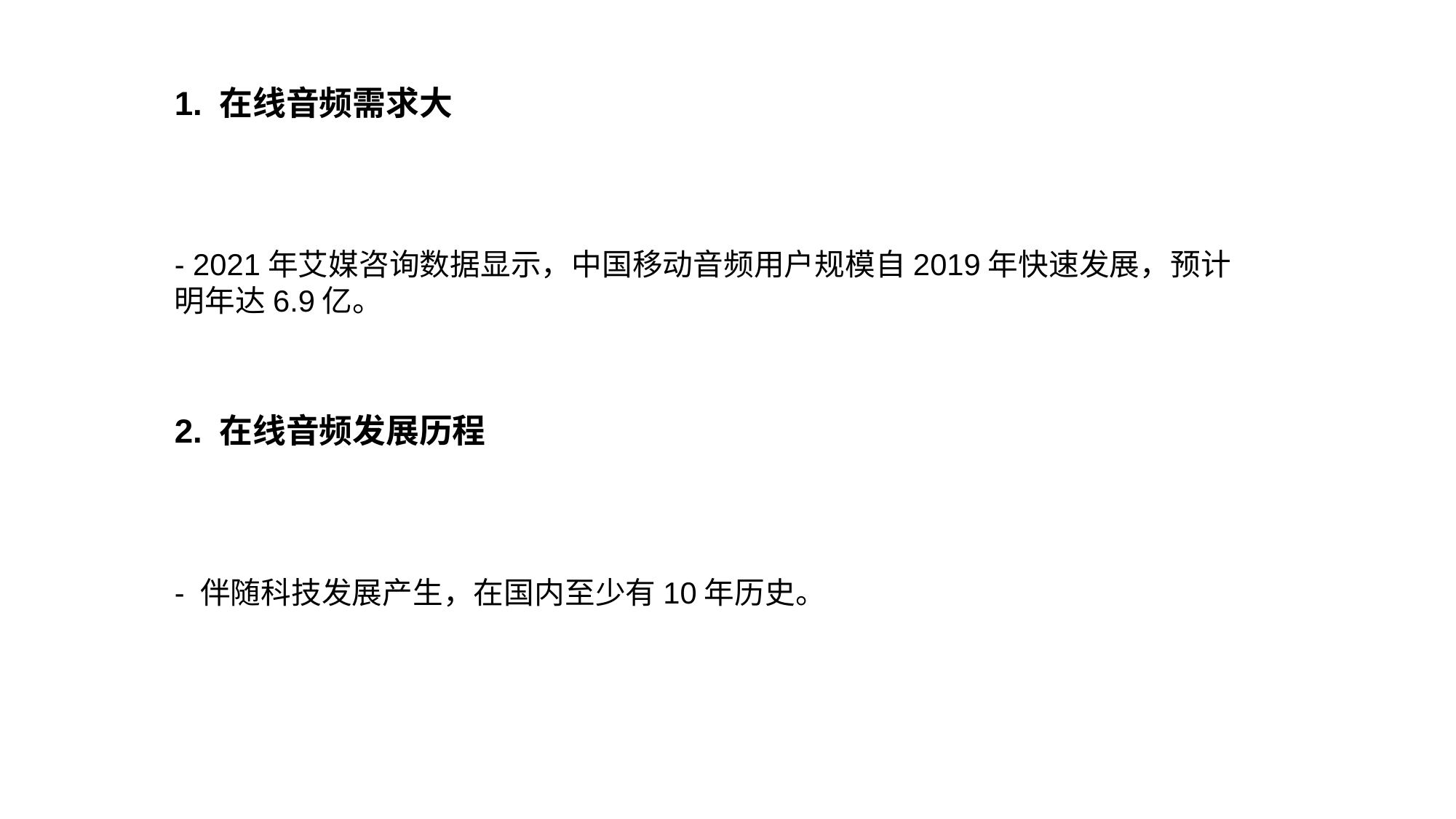

1. 在线音频需求大

- 2021年艾媒咨询数据显示，中国移动音频用户规模自2019年快速发展，预计明年达6.9亿。
2. 在线音频发展历程
- 伴随科技发展产生，在国内至少有10年历史。